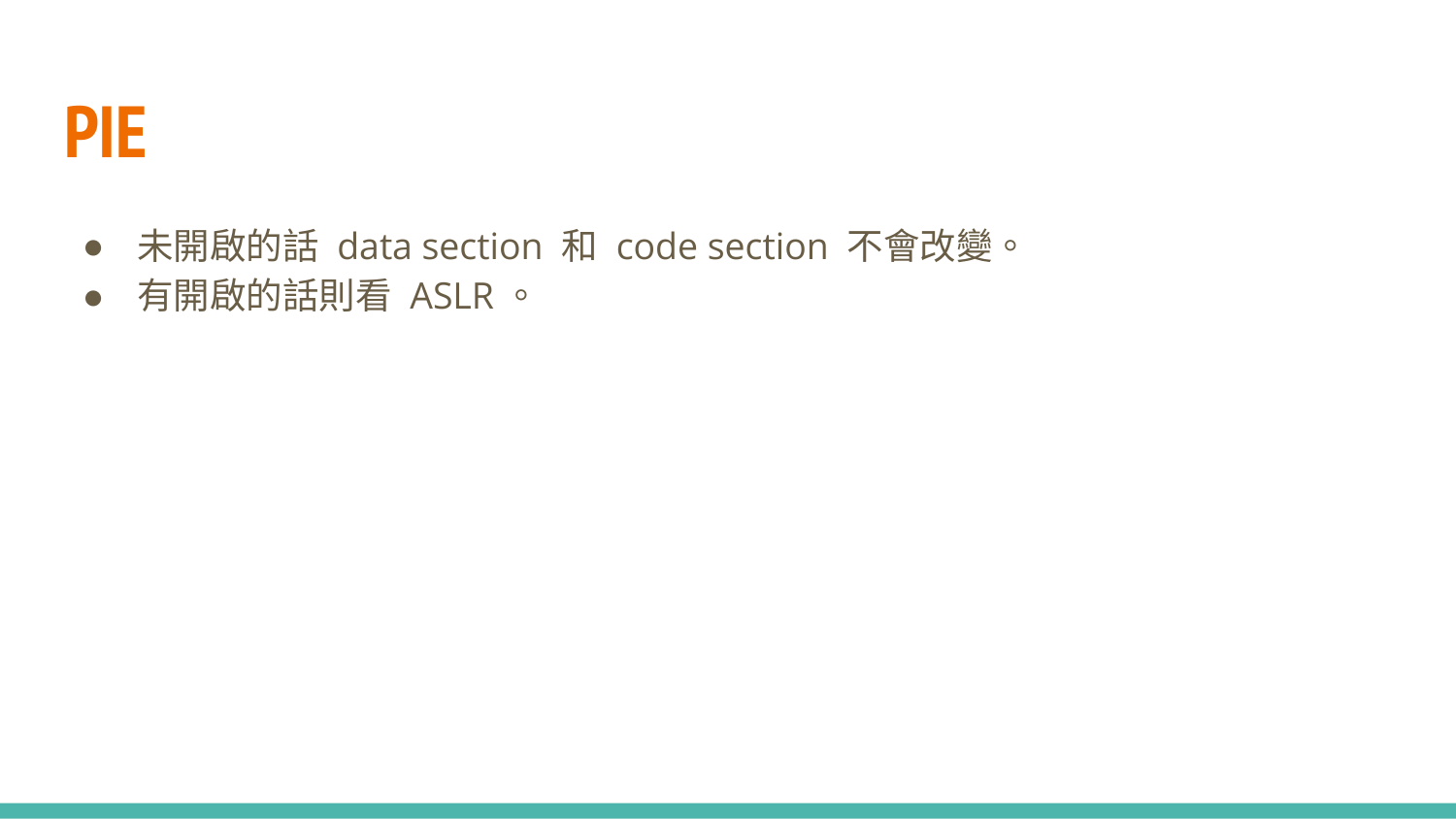

# PIE
未開啟的話 data section 和 code section 不會改變。
有開啟的話則看 ASLR。